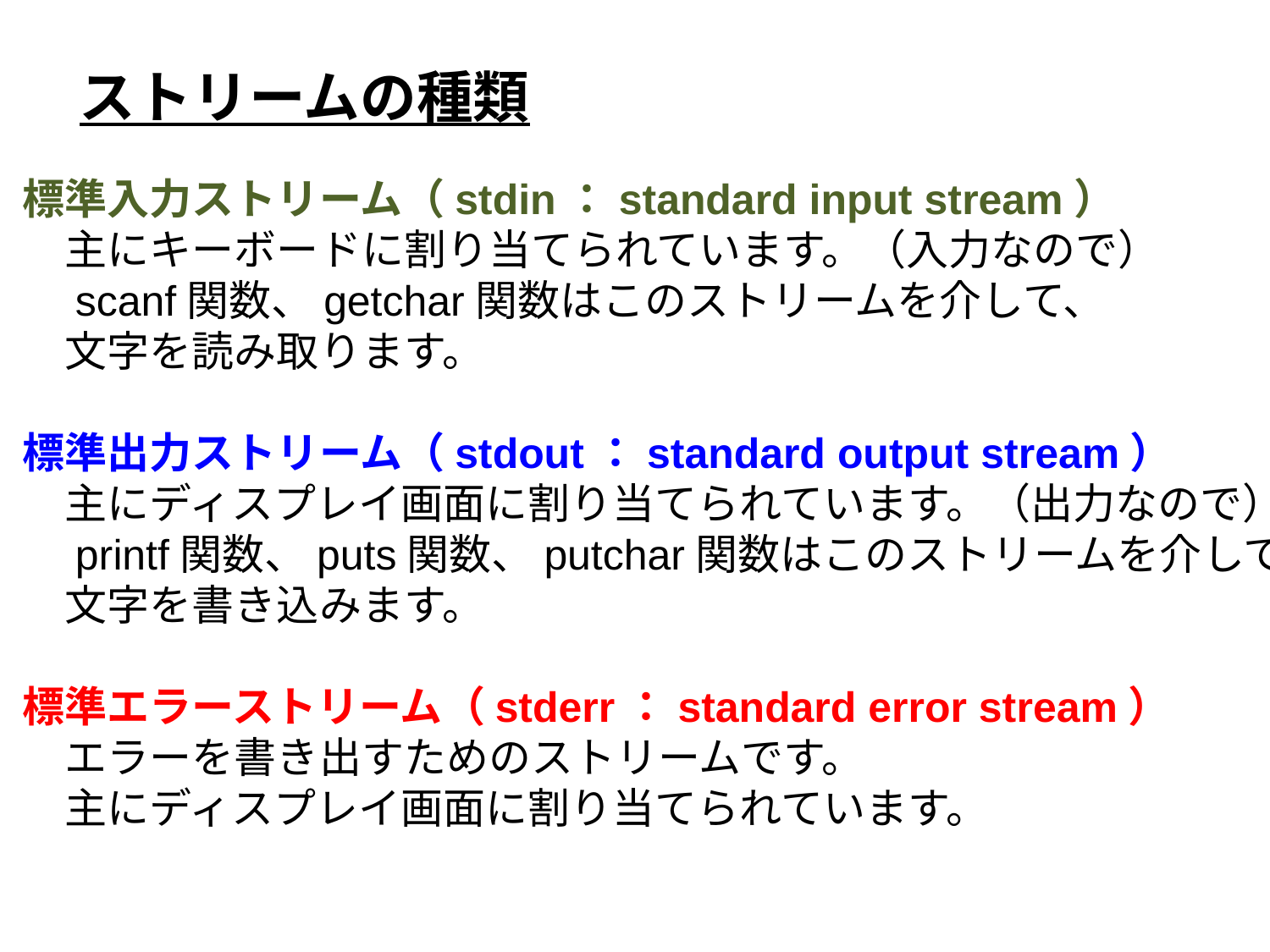

ストリームの種類
標準入力ストリーム（stdin：standard input stream）
　主にキーボードに割り当てられています。（入力なので）
　scanf関数、getchar関数はこのストリームを介して、
　文字を読み取ります。

標準出力ストリーム（stdout：standard output stream）
　主にディスプレイ画面に割り当てられています。（出力なので）
　printf関数、puts関数、putchar関数はこのストリームを介して、
　文字を書き込みます。

標準エラーストリーム（stderr：standard error stream）
　エラーを書き出すためのストリームです。
　主にディスプレイ画面に割り当てられています。